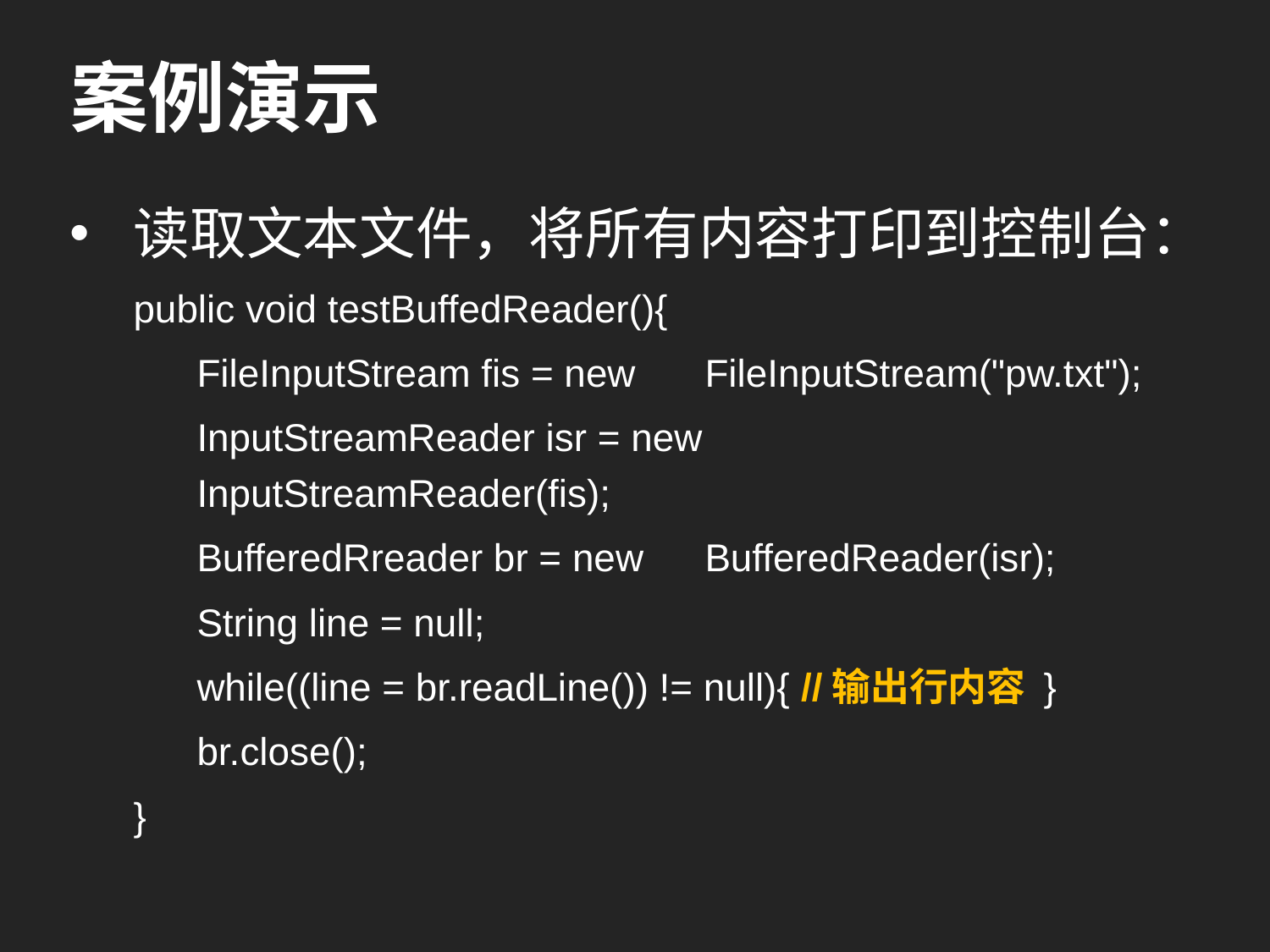

# 案例演示
读取文本文件，将所有内容打印到控制台：
public void testBuffedReader(){
FileInputStream fis = new 	FileInputStream("pw.txt");
InputStreamReader isr = new 	InputStreamReader(fis);
BufferedRreader br = new 	BufferedReader(isr);
String line = null;
while((line = br.readLine()) != null){ //输出行内容 }
br.close();
}